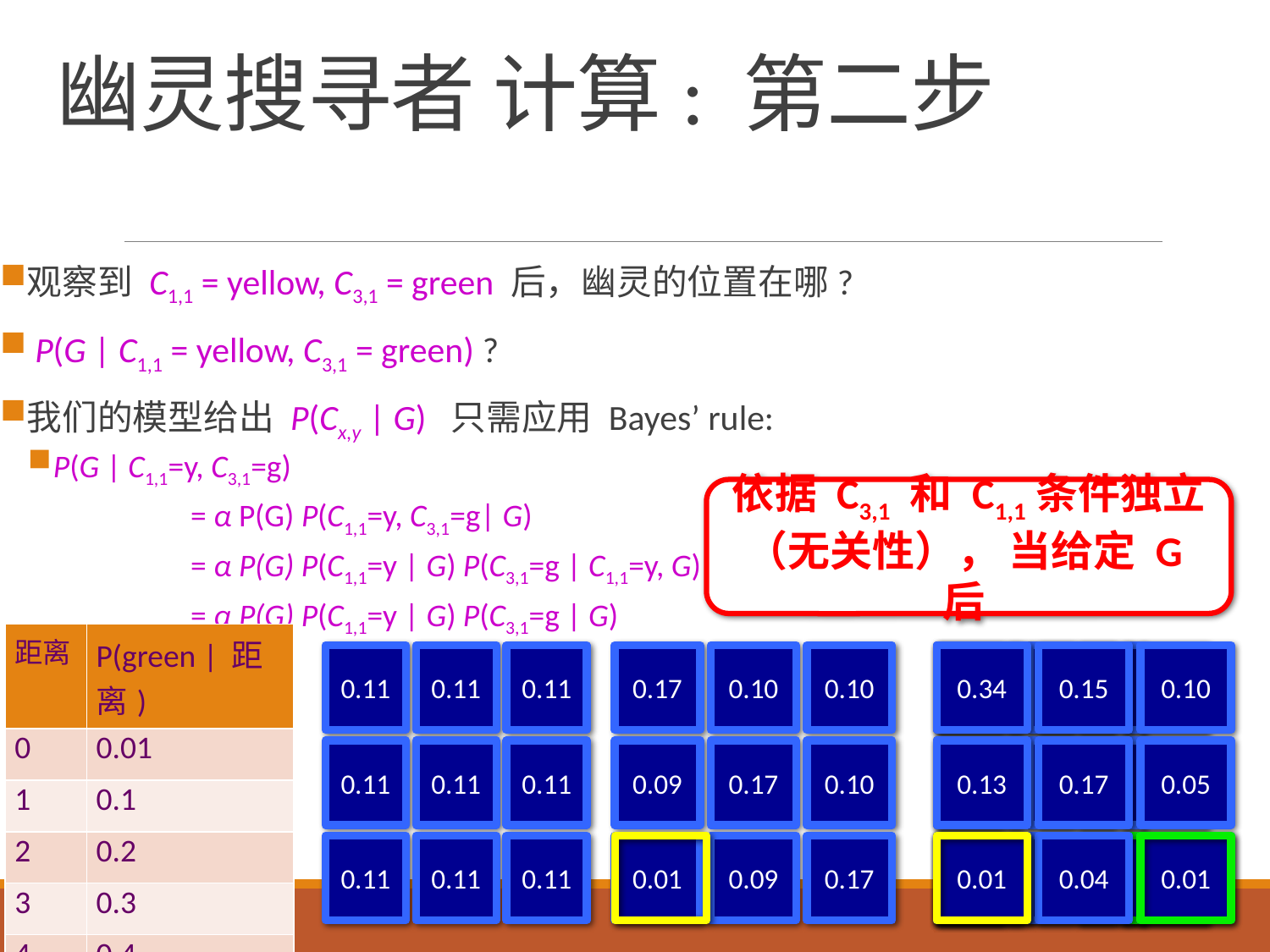

# 幽灵搜寻者 计算: 第二步
观察到 C1,1 = yellow, C3,1 = green 后，幽灵的位置在哪?
 P(G | C1,1 = yellow, C3,1 = green) ?
我们的模型给出 P(Cx,y | G)  只需应用 Bayes’ rule:
P(G | C1,1=y, C3,1=g)
	= α P(G) P(C1,1=y, C3,1=g| G)
	= α P(G) P(C1,1=y | G) P(C3,1=g | C1,1=y, G)
	= α P(G) P(C1,1=y | G) P(C3,1=g | G)

依据 C3,1 和 C1,1条件独立（无关性）， 当给定 G后
| 距离 | P(green | 距离) |
| --- | --- |
| 0 | 0.01 |
| 1 | 0.1 |
| 2 | 0.2 |
| 3 | 0.3 |
| 4 | 0.4 |
0.11
0.11
0.11
0.11
0.11
0.11
0.11
0.11
0.11
0.17
0.10
0.10
0.09
0.17
0.10
0.01
0.09
0.17
?
?
?
?
?
?
?
?
?

0.068
0.030
0.020
0.027
0.034
0.010
0.002
0.009
0.002

0.34
0.15
0.10
0.13
0.17
0.05
0.01
0.04
0.01